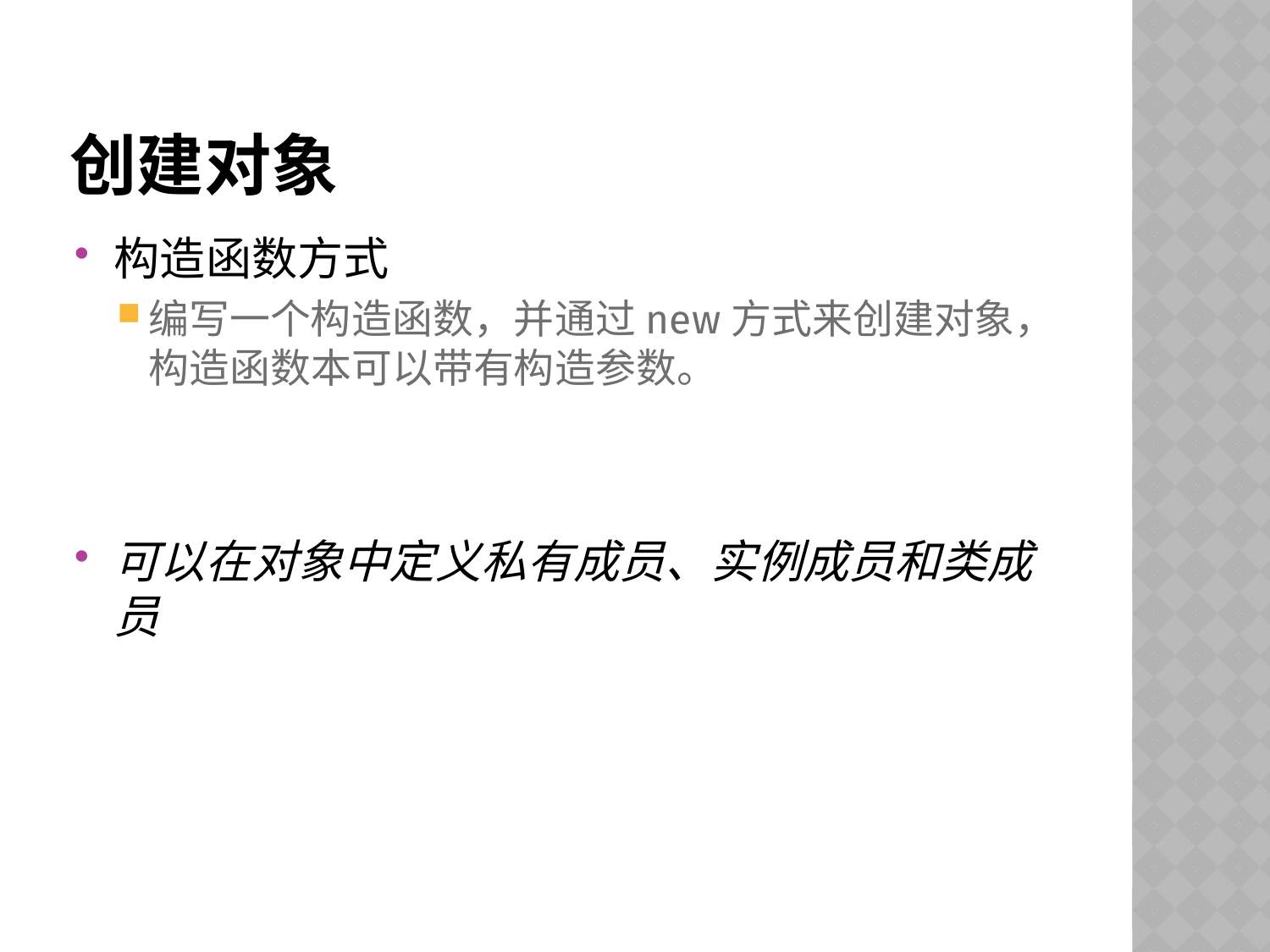

# 创建对象
构造函数方式
编写一个构造函数，并通过new方式来创建对象，构造函数本可以带有构造参数。

可以在对象中定义私有成员、实例成员和类成员